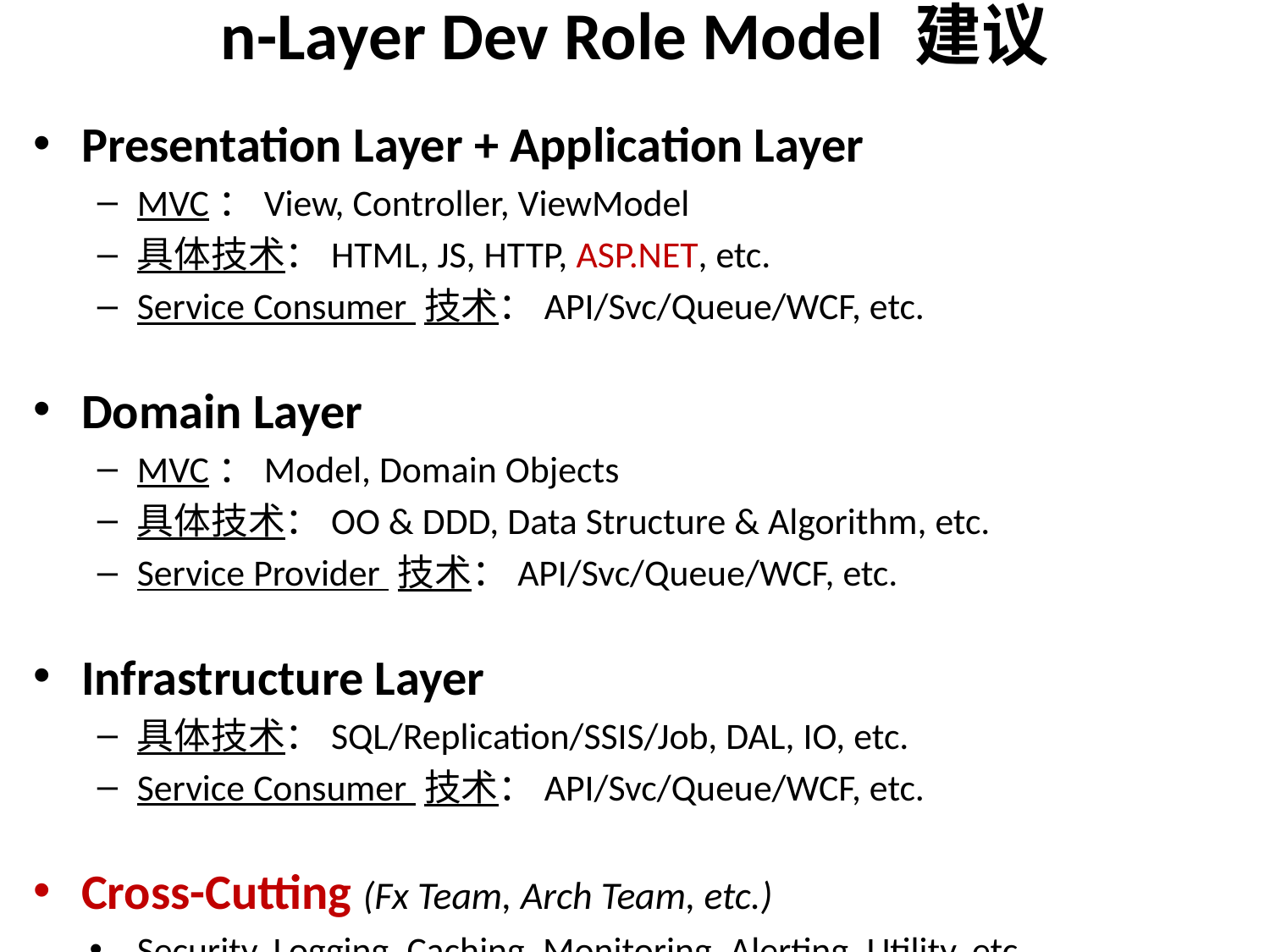

# n-Layer Dev Role Model 建议
Presentation Layer + Application Layer
MVC：View, Controller, ViewModel
具体技术：HTML, JS, HTTP, ASP.NET, etc.
Service Consumer 技术：API/Svc/Queue/WCF, etc.

Domain Layer
MVC：Model, Domain Objects
具体技术：OO & DDD, Data Structure & Algorithm, etc.
Service Provider 技术：API/Svc/Queue/WCF, etc.

Infrastructure Layer
具体技术：SQL/Replication/SSIS/Job, DAL, IO, etc.
Service Consumer 技术：API/Svc/Queue/WCF, etc.

Cross-Cutting (Fx Team, Arch Team, etc.)
Security, Logging, Caching, Monitoring, Alerting, Utility, etc.